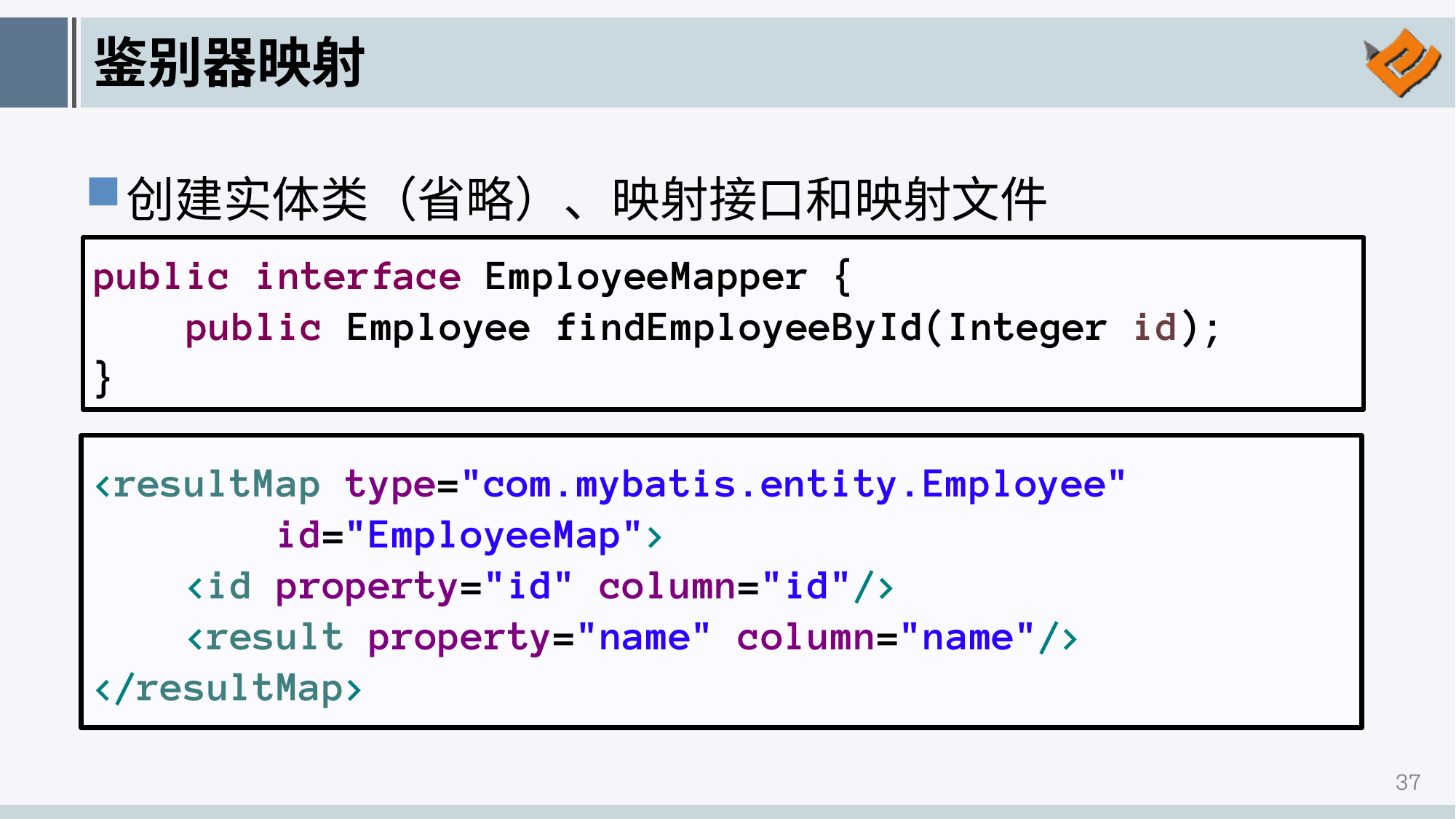

# 鉴别器映射
创建实体类（省略）、映射接口和映射文件
public interface EmployeeMapper {
    public Employee findEmployeeById(Integer id);
}
<resultMap type="com.mybatis.entity.Employee"
        id="EmployeeMap">
    <id property="id" column="id"/>
    <result property="name" column="name"/>
</resultMap>